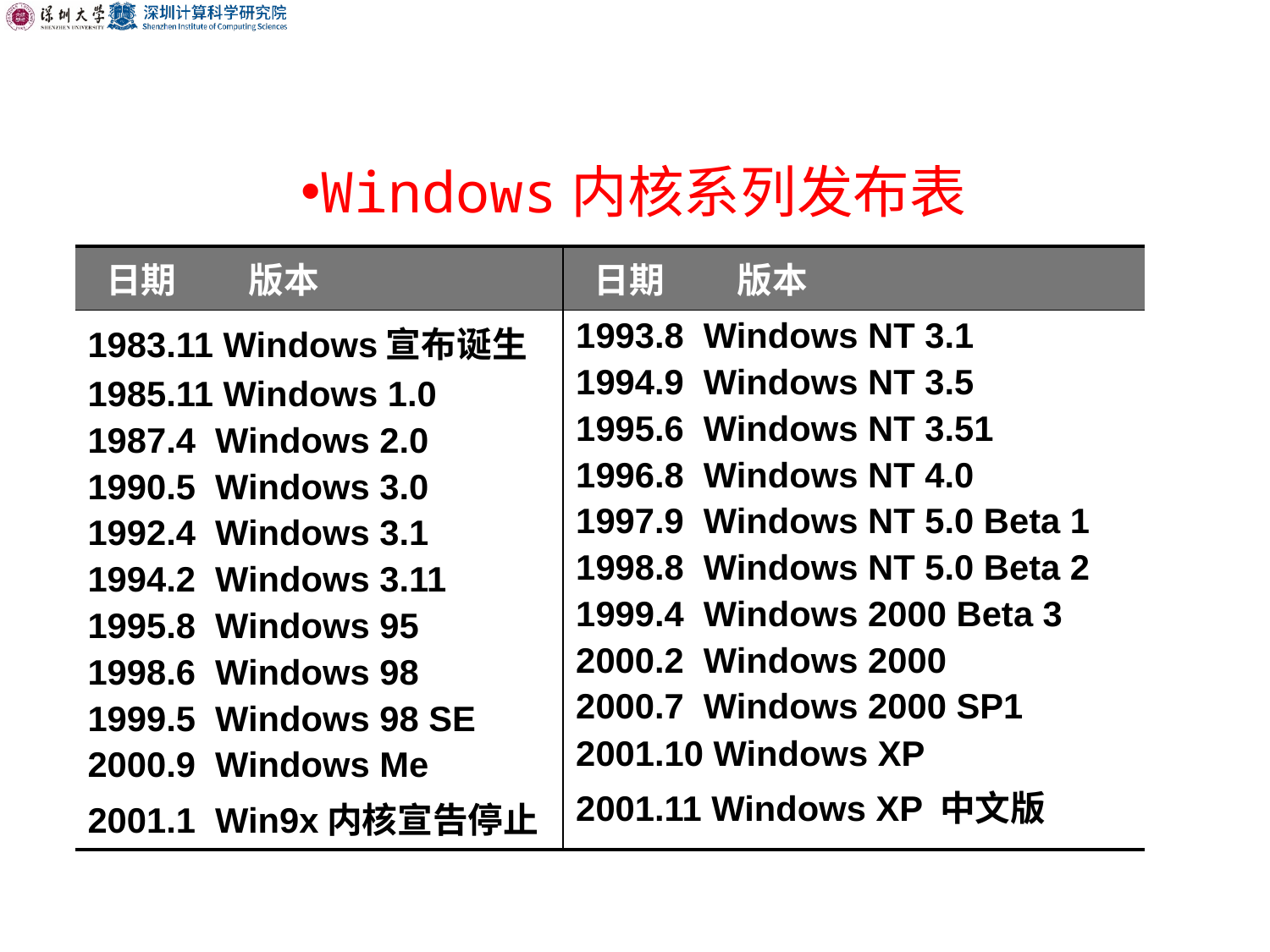

#
Windows内核系列发布表
| 日期 版本 | 日期 版本 |
| --- | --- |
| 1983.11 Windows宣布诞生 1985.11 Windows 1.0 1987.4 Windows 2.0 1990.5 Windows 3.0 1992.4 Windows 3.1 1994.2 Windows 3.11 1995.8 Windows 95 1998.6 Windows 98 1999.5 Windows 98 SE 2000.9 Windows Me 2001.1 Win9x内核宣告停止 | 1993.8 Windows NT 3.1 1994.9 Windows NT 3.5 1995.6 Windows NT 3.51 1996.8 Windows NT 4.0 1997.9 Windows NT 5.0 Beta 1 1998.8 Windows NT 5.0 Beta 2 1999.4 Windows 2000 Beta 3 2000.2 Windows 2000 2000.7 Windows 2000 SP1 2001.10 Windows XP 2001.11 Windows XP 中文版 |